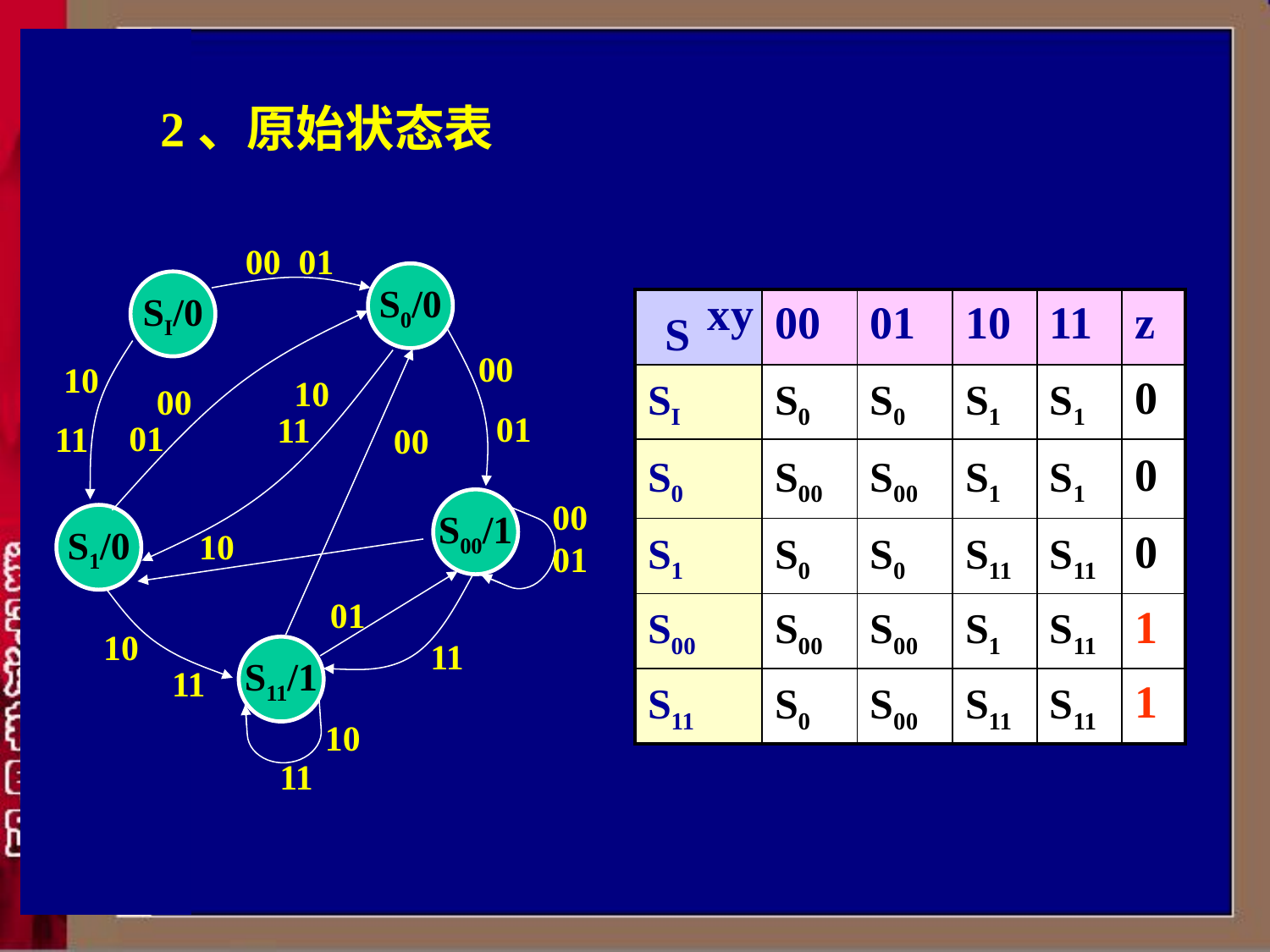

# 2、原始状态表
00  01

S0/0
SI/0
00
  01

 10
11

10
11

00
01
00

0001

S00/1
S1/0
10

01

10
11
11
S11/1

10
11
xy
S
|  | 00 | 01 | 10 | 11 | z |
| --- | --- | --- | --- | --- | --- |
| SI | S0 | S0 | S1 | S1 | 0 |
| S0 | S00 | S00 | S1 | S1 | 0 |
| S1 | S0 | S0 | S11 | S11 | 0 |
| S00 | S00 | S00 | S1 | S11 | 1 |
| S11 | S0 | S00 | S11 | S11 | 1 |